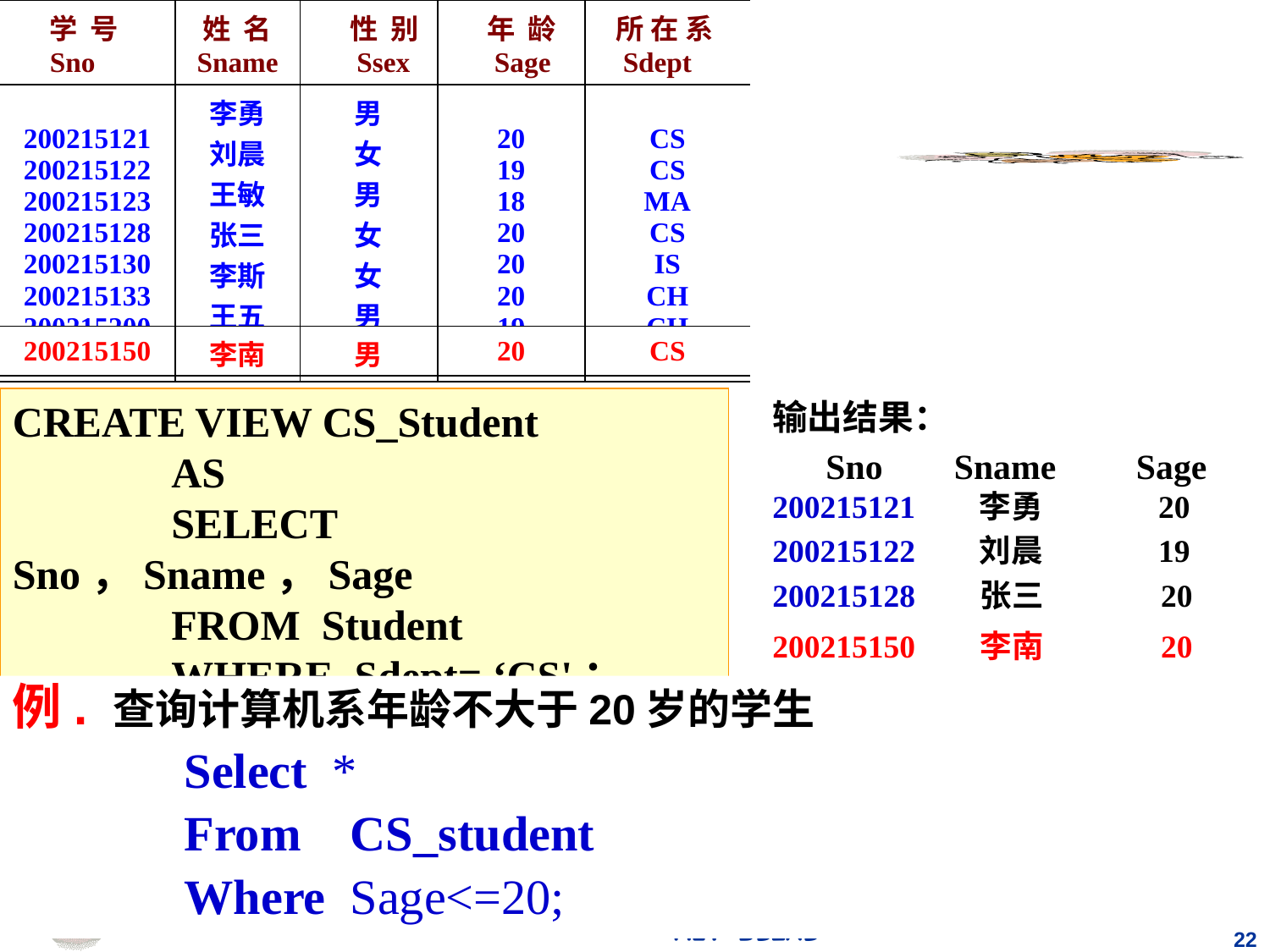

| 学 号 Sno | 姓 名 Sname | 性 别 Ssex | 年 龄 Sage | 所 在 系 Sdept |
| --- | --- | --- | --- | --- |
| 200215121 200215122 200215123 200215128 200215130 200215133 200215200 | 李勇 刘晨 王敏 张三 李斯 王五 刘华 | 男 女 男 女 女 男 女 | 20 19 18 20 20 20 19 | CS CS MA CS IS CH CH |
| 200215150 | 李南 | 男 | 20 | CS |
| --- | --- | --- | --- | --- |
CREATE VIEW CS_Student
               AS
               SELECT Sno，Sname，Sage
               FROM  Student
               WHERE  Sdept= ‘CS'；
输出结果：
      Sno        Sname         Sage
200215121       李勇               20
200215122       刘晨               19
200215128       张三               20
200215150       李南               20
例. 查询计算机系年龄不大于20岁的学生
              Select  *
              From    CS_student
              Where  Sage<=20;

2023/10/30
HIT-DBLAB
22